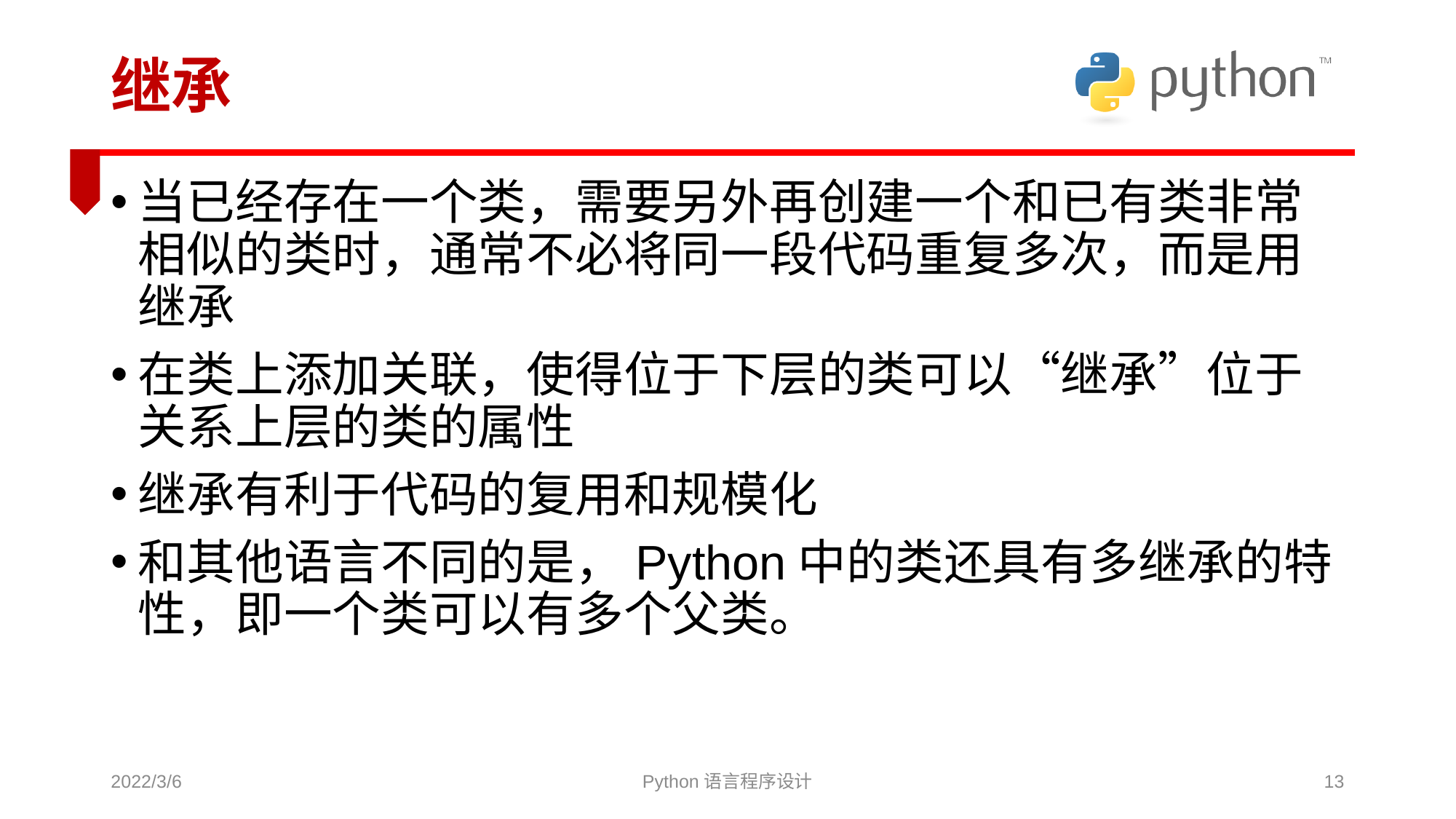

# 继承
当已经存在一个类，需要另外再创建一个和已有类非常相似的类时，通常不必将同一段代码重复多次，而是用继承
在类上添加关联，使得位于下层的类可以“继承”位于关系上层的类的属性
继承有利于代码的复用和规模化
和其他语言不同的是，Python中的类还具有多继承的特性，即一个类可以有多个父类。

2022/3/6
Python语言程序设计
13